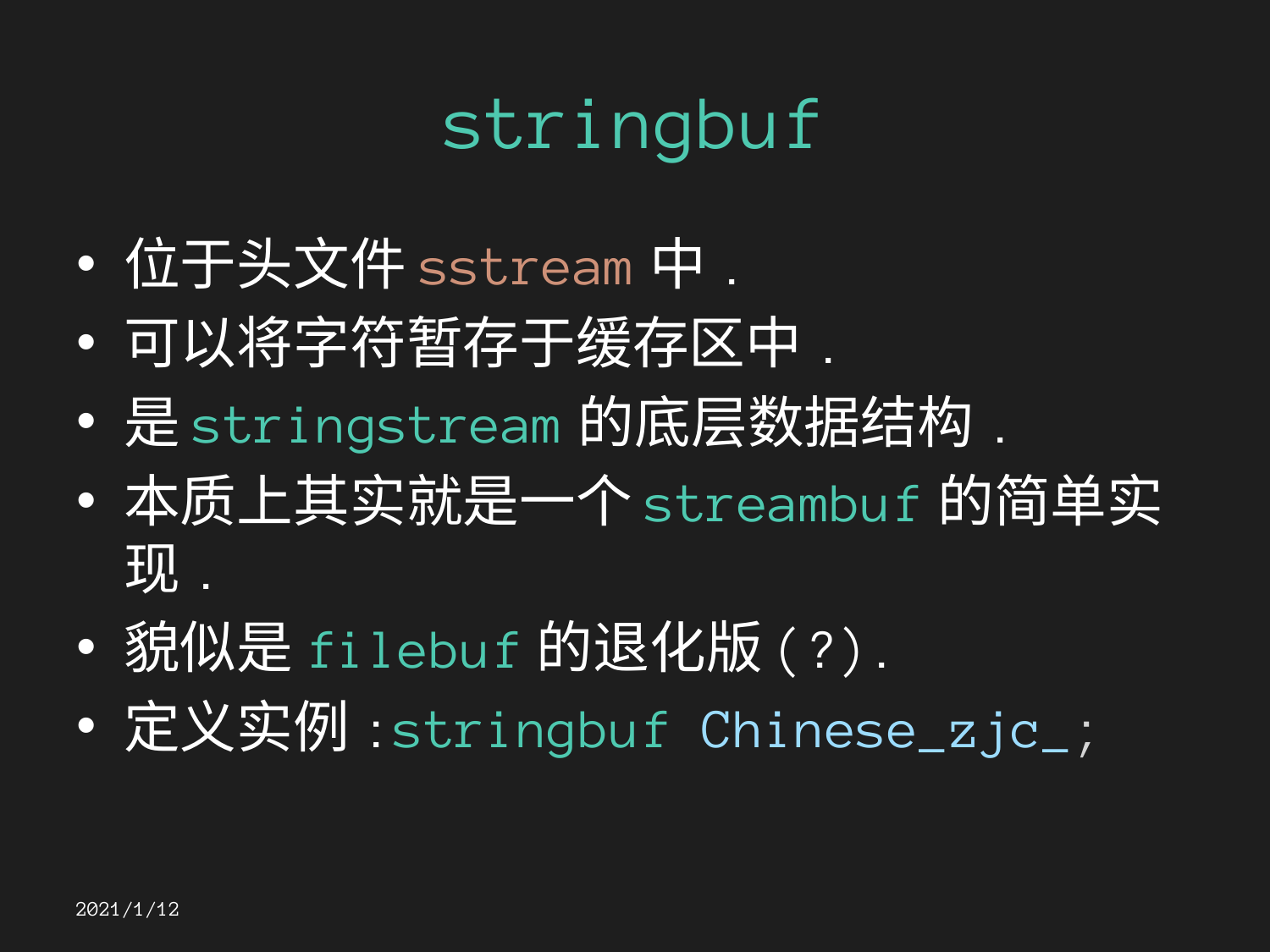

# stringbuf
位于头文件sstream中.
可以将字符暂存于缓存区中.
是stringstream的底层数据结构.
本质上其实就是一个streambuf的简单实现.
貌似是filebuf的退化版(?).
定义实例:stringbuf Chinese_zjc_;
2021/1/12